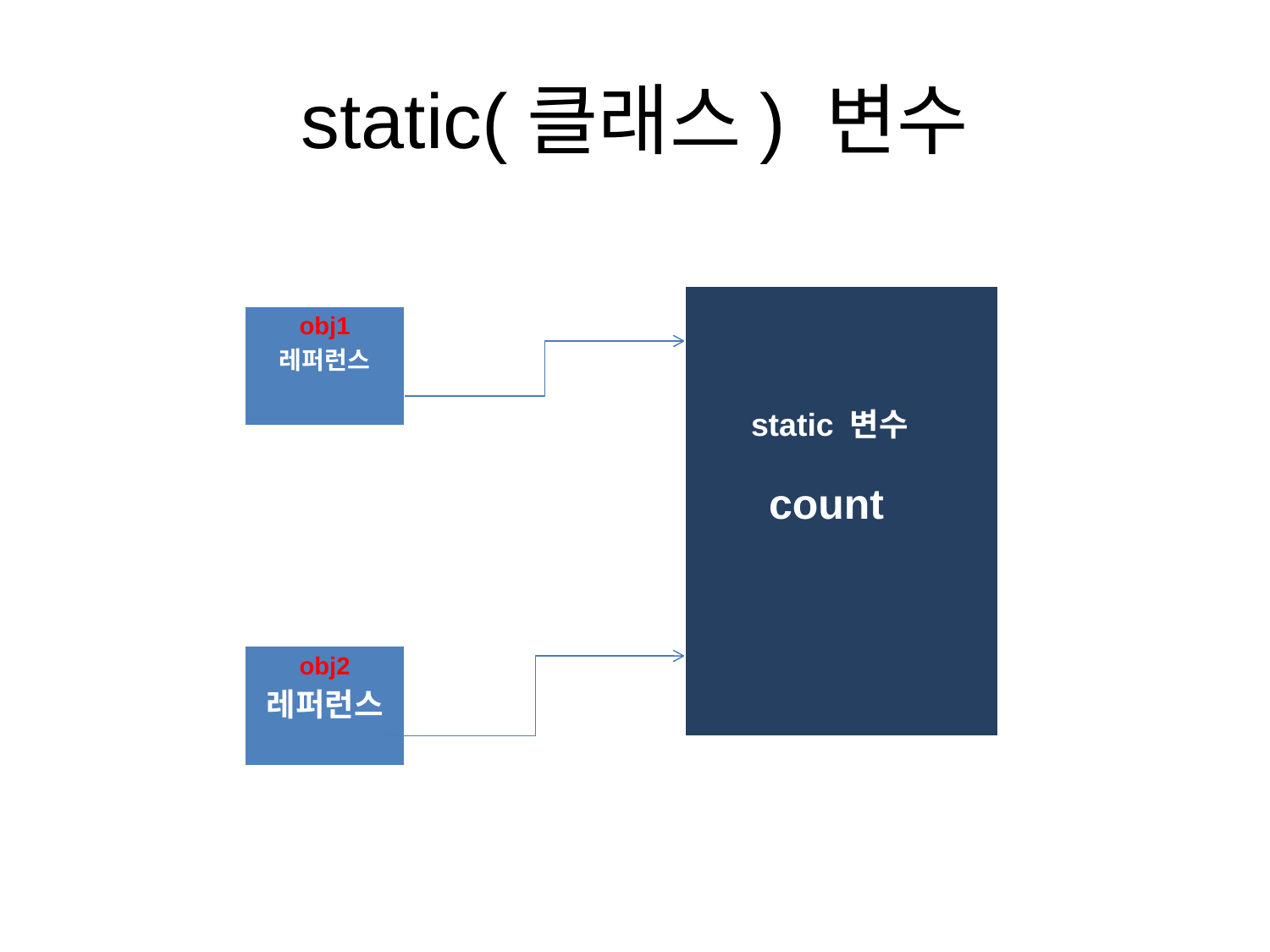

# static(클래스) 변수
| static 변수 count |
| --- |
| obj1 레퍼런스 |
| --- |
| obj2 레퍼런스 |
| --- |